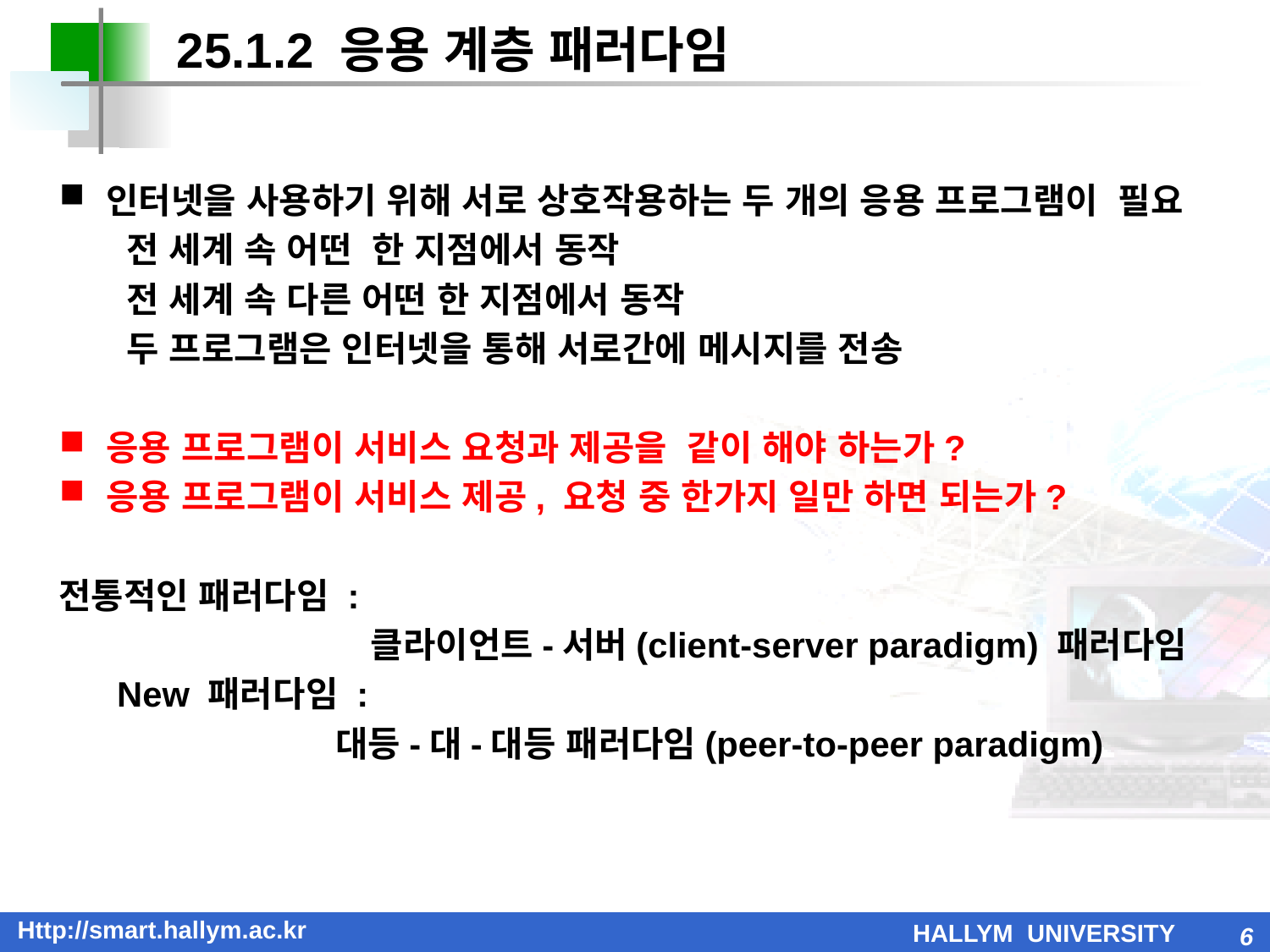

25.1.2 응용 계층 패러다임

인터넷을 사용하기 위해 서로 상호작용하는 두 개의 응용 프로그램이  필요
      전 세계 속 어떤  한 지점에서 동작
      전 세계 속 다른 어떤 한 지점에서 동작
      두 프로그램은 인터넷을 통해 서로간에 메시지를 전송

응용 프로그램이 서비스 요청과 제공을  같이 해야 하는가?
응용 프로그램이 서비스 제공, 요청 중 한가지 일만 하면 되는가?

전통적인 패러다임 :
		     클라이언트-서버(client-server paradigm) 패러다임
      New 패러다임 :
                           대등-대-대등 패러다임(peer-to-peer paradigm)

6